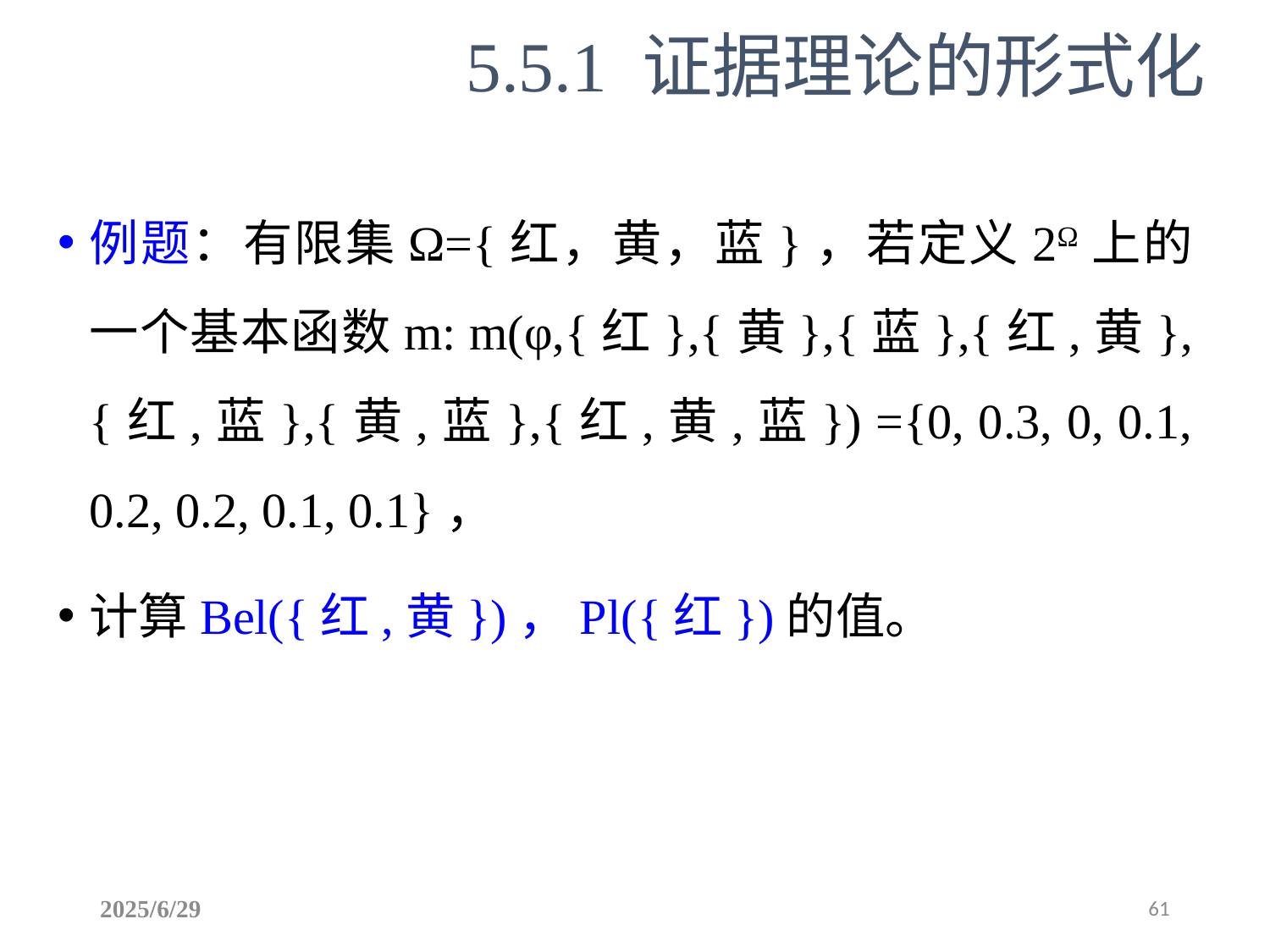

5.5.1 证据理论的形式化
例题：有限集Ω={红，黄，蓝}，若定义2Ω上的一个基本函数m: m(φ,{红},{黄},{蓝},{红,黄},{红,蓝},{黄,蓝},{红,黄,蓝}) ={0, 0.3, 0, 0.1, 0.2, 0.2, 0.1, 0.1}，
计算Bel({红,黄})，Pl({红})的值。
2025/6/29
61